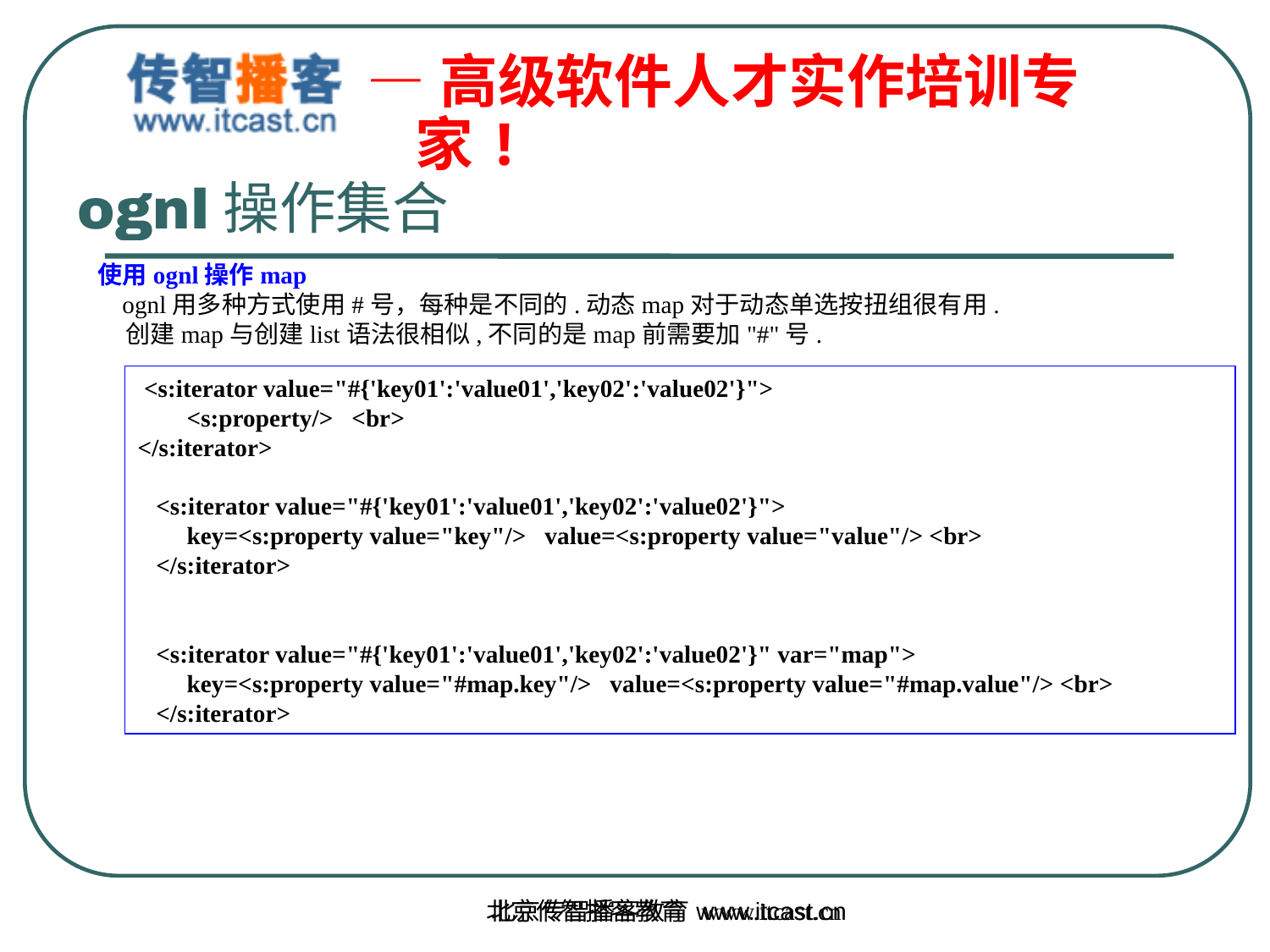

ognl操作集合
使用ognl操作map
    ognl用多种方式使用#号，每种是不同的.动态map对于动态单选按扭组很有用.
    创建map与创建list语法很相似,不同的是map前需要加"#"号.

 <s:iterator value="#{'key01':'value01','key02':'value02'}">
        <s:property/>   <br>
</s:iterator>

   <s:iterator value="#{'key01':'value01','key02':'value02'}">
        key=<s:property value="key"/>   value=<s:property value="value"/> <br>
   </s:iterator>

   <s:iterator value="#{'key01':'value01','key02':'value02'}" var="map">
        key=<s:property value="#map.key"/>   value=<s:property value="#map.value"/> <br>
   </s:iterator>
北京传智播客教育 www.itcast.cn
北京传智播客教育 www.itcast.cn